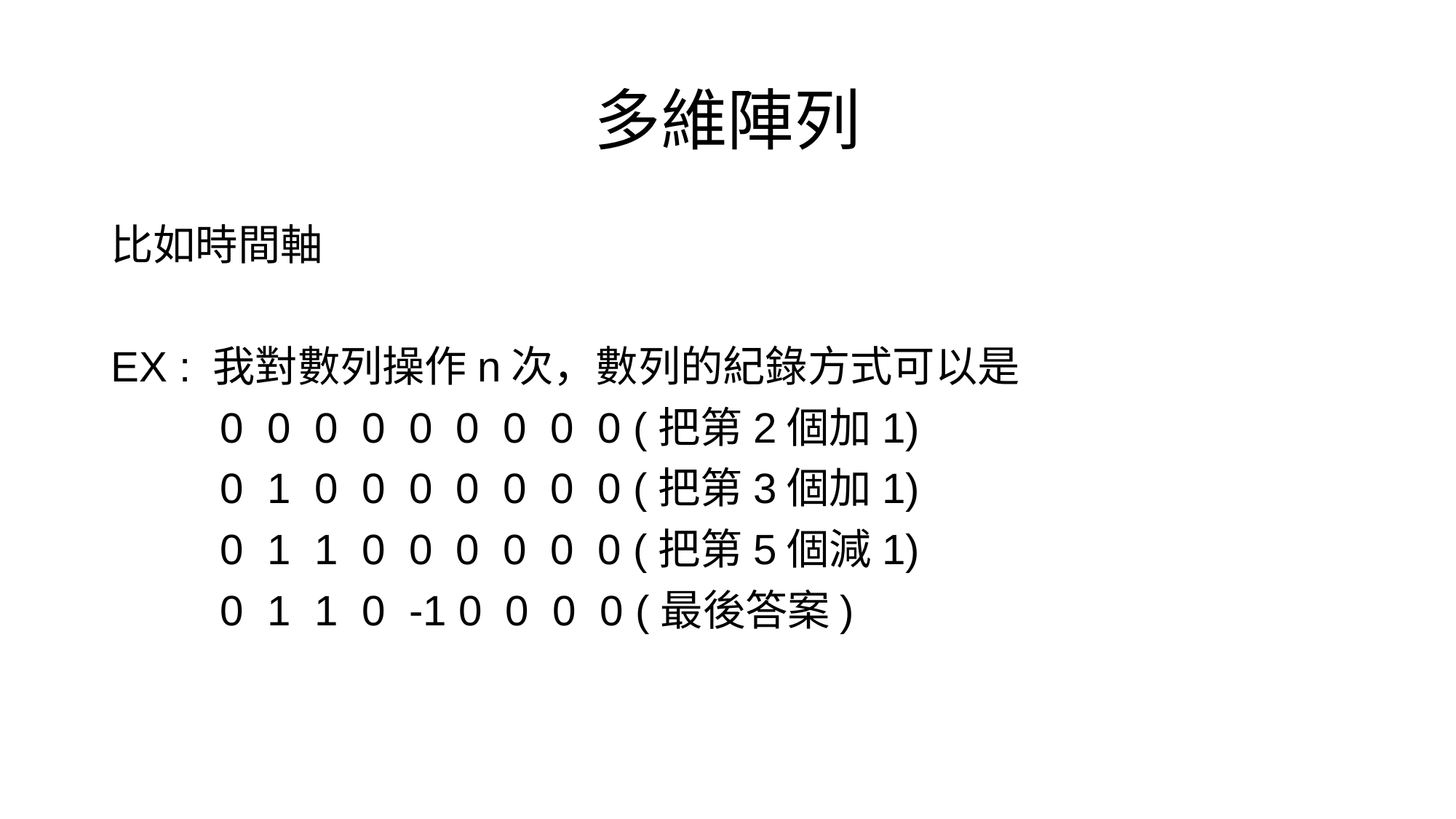

# 多維陣列
比如時間軸

EX : 我對數列操作n次，數列的紀錄方式可以是
	0  0  0  0  0  0  0  0  0 (把第2個加1)
	0  1  0  0  0  0  0  0  0 (把第3個加1)
	0  1  1  0  0  0  0  0  0 (把第5個減1)
	0  1  1  0  -1 0  0  0  0 (最後答案)